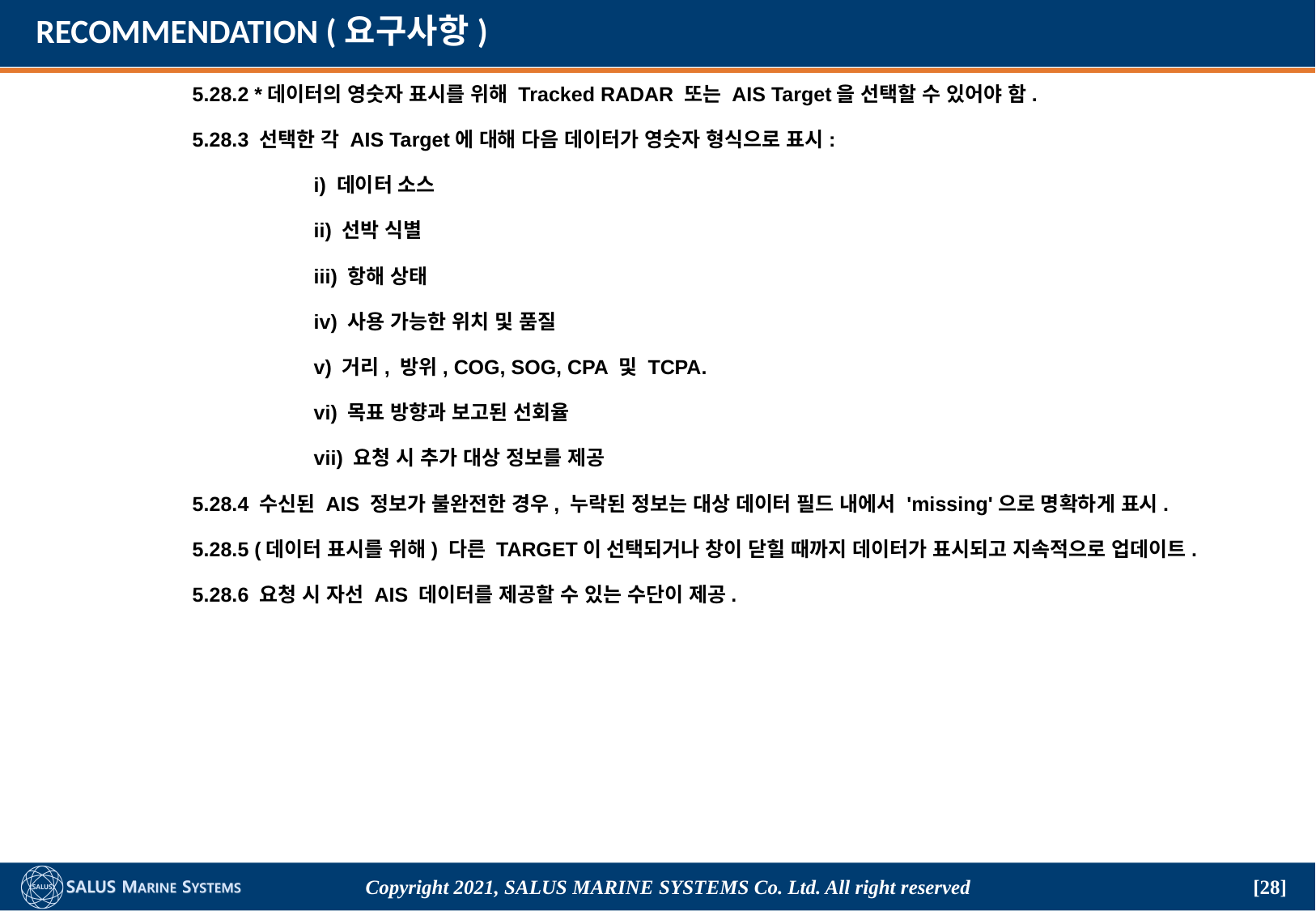

# RECOMMENDATION (요구사항)
	5.28.2 *데이터의 영숫자 표시를 위해 Tracked RADAR 또는 AIS Target을 선택할 수 있어야 함.
	5.28.3 선택한 각 AIS Target에 대해 다음 데이터가 영숫자 형식으로 표시:
		i) 데이터 소스
		ii) 선박 식별
		iii) 항해 상태
		iv) 사용 가능한 위치 및 품질
		v) 거리, 방위, COG, SOG, CPA 및 TCPA.
		vi) 목표 방향과 보고된 선회율
		vii) 요청 시 추가 대상 정보를 제공
	5.28.4 수신된 AIS 정보가 불완전한 경우, 누락된 정보는 대상 데이터 필드 내에서 'missing'으로 명확하게 표시.
	5.28.5 (데이터 표시를 위해) 다른 TARGET이 선택되거나 창이 닫힐 때까지 데이터가 표시되고 지속적으로 업데이트.
	5.28.6 요청 시 자선 AIS 데이터를 제공할 수 있는 수단이 제공.
Copyright 2021, SALUS Marine Systems Co. Ltd. All right reserved
[28]